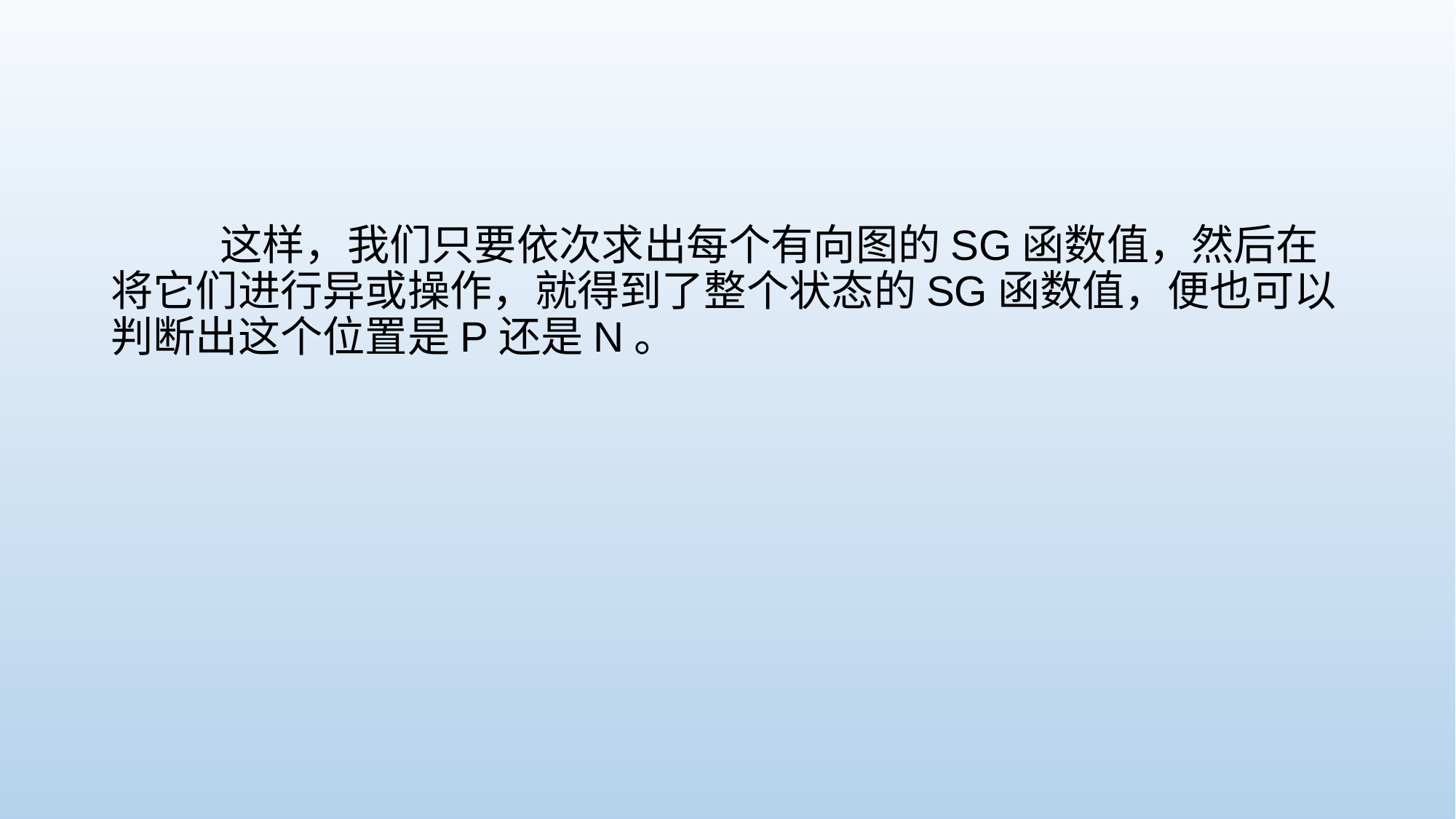

这样，我们只要依次求出每个有向图的SG函数值，然后在将它们进行异或操作，就得到了整个状态的SG函数值，便也可以判断出这个位置是P还是N。